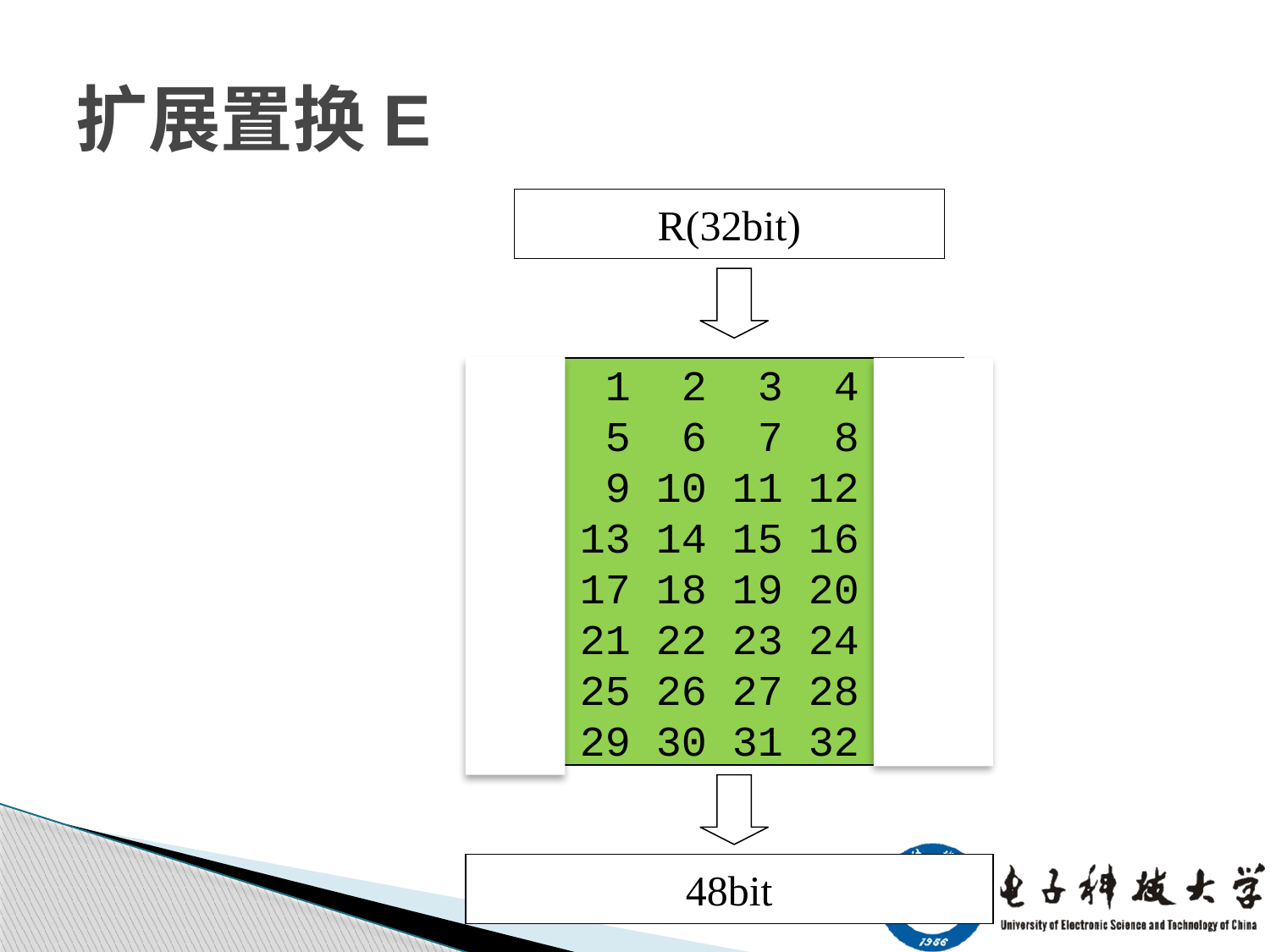

# 扩展置换E
R(32bit)

32  1  2  3  4  5
 4  5  6  7  8  9
 8  9 10 11 12 13
12 13 14 15 16 17
16 17 18 19 20 21
20 21 22 23 24 25
24 25 26 27 28 29
28 29 30 31 32  1

48bit
103